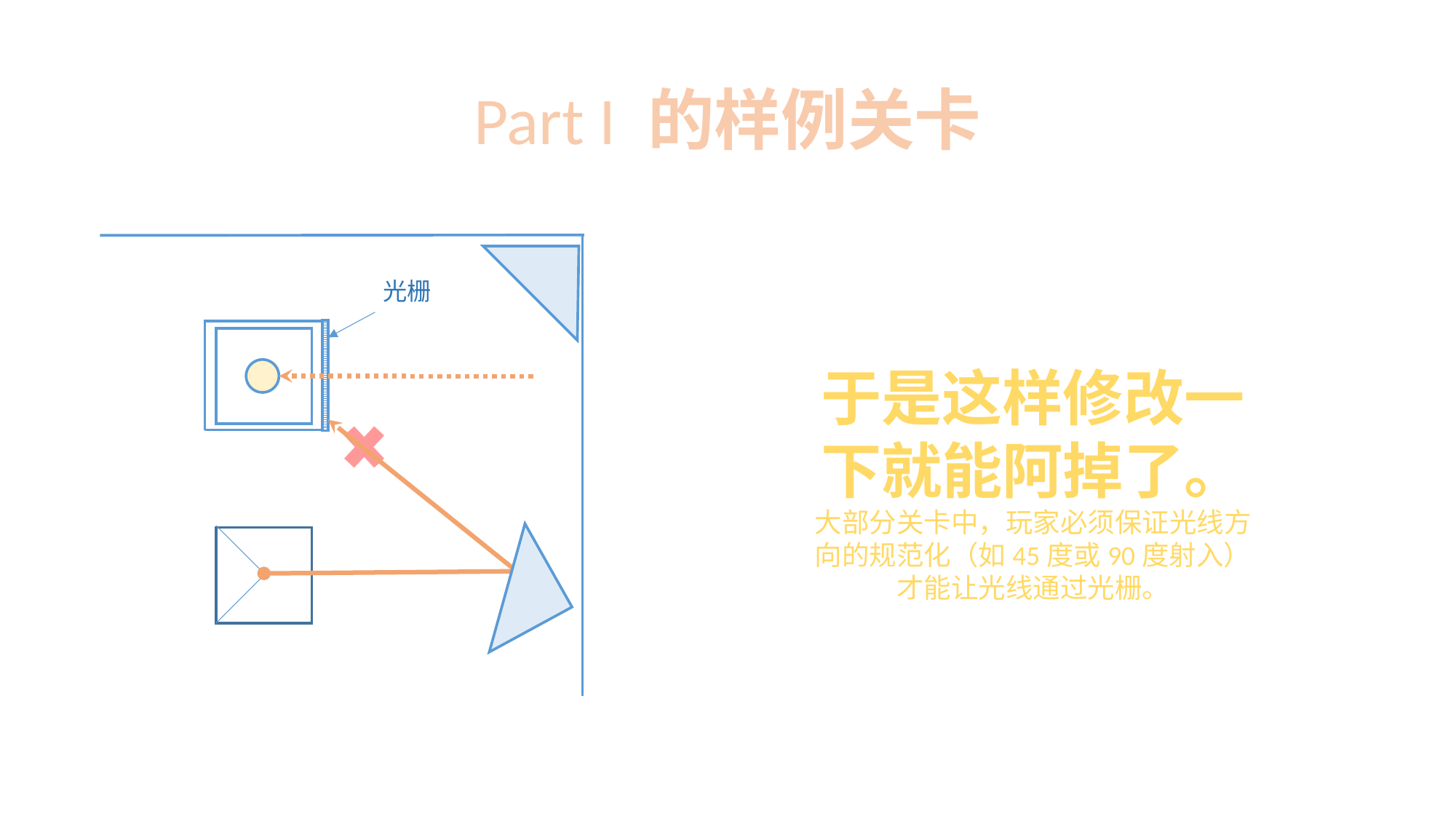

# Part I 的样例关卡

光栅

于是这样修改一下就能阿掉了。
大部分关卡中，玩家必须保证光线方向的规范化（如45度或90度射入）才能让光线通过光栅。